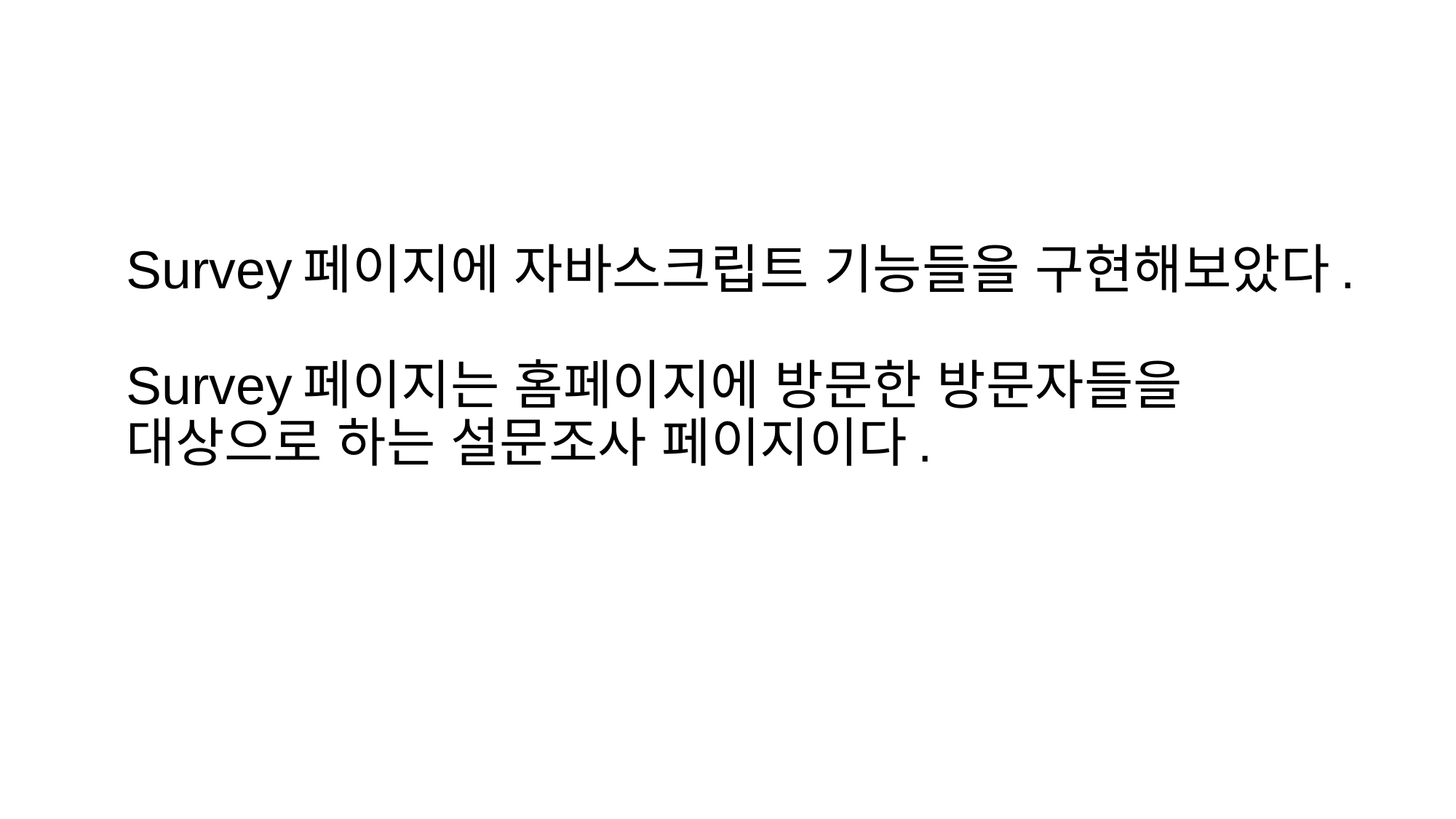

# Survey페이지에 자바스크립트 기능들을 구현해보았다. Survey페이지는 홈페이지에 방문한 방문자들을 대상으로 하는 설문조사 페이지이다.